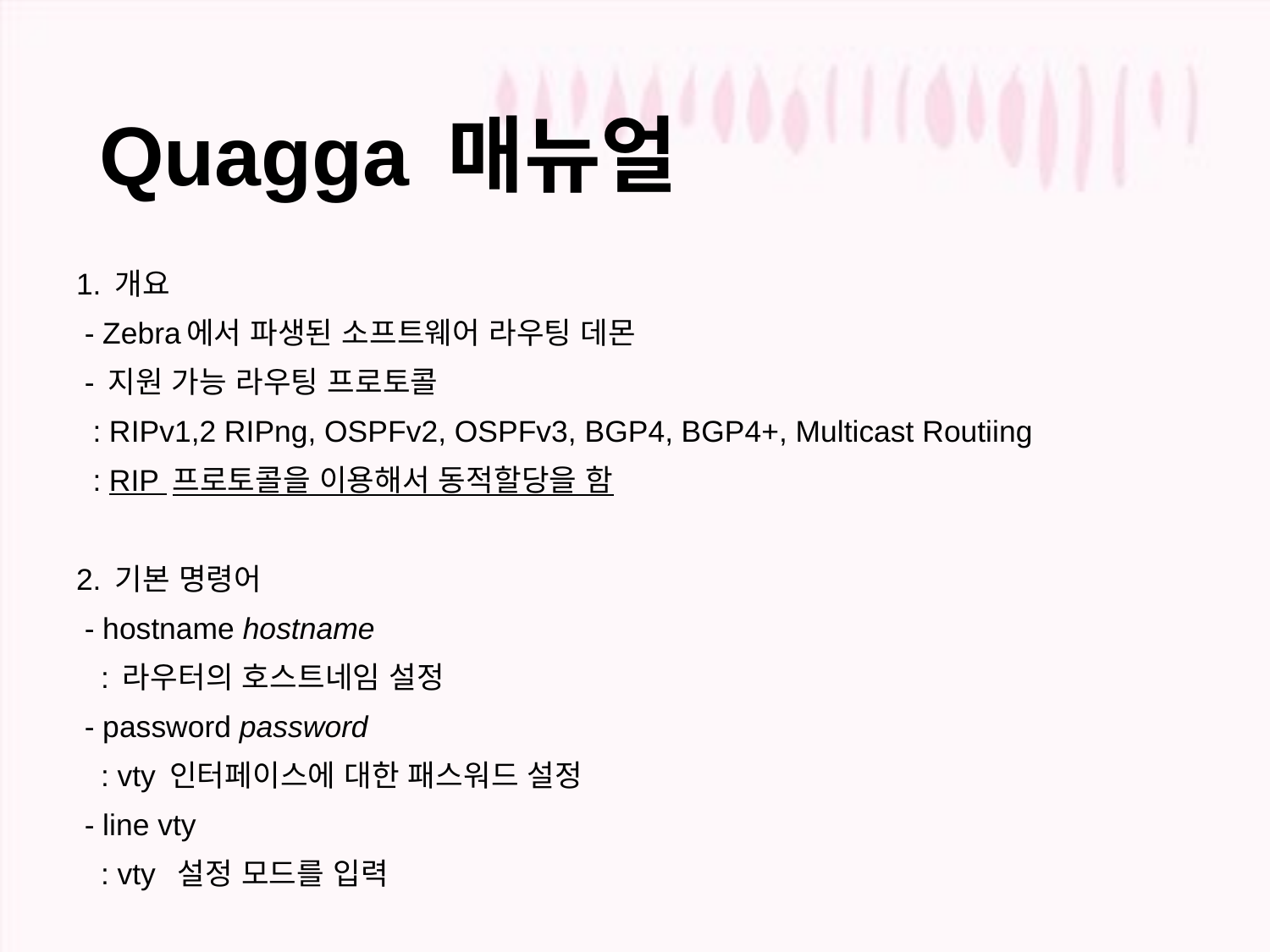

Quagga 매뉴얼

1. 개요
 - Zebra에서 파생된 소프트웨어 라우팅 데몬
 - 지원 가능 라우팅 프로토콜
  : RIPv1,2 RIPng, OSPFv2, OSPFv3, BGP4, BGP4+, Multicast Routiing
  : RIP 프로토콜을 이용해서 동적할당을 함

2. 기본 명령어
 - hostname hostname
   : 라우터의 호스트네임 설정
 - password password
   : vty 인터페이스에 대한 패스워드 설정
 - line vty
   : vty  설정 모드를 입력